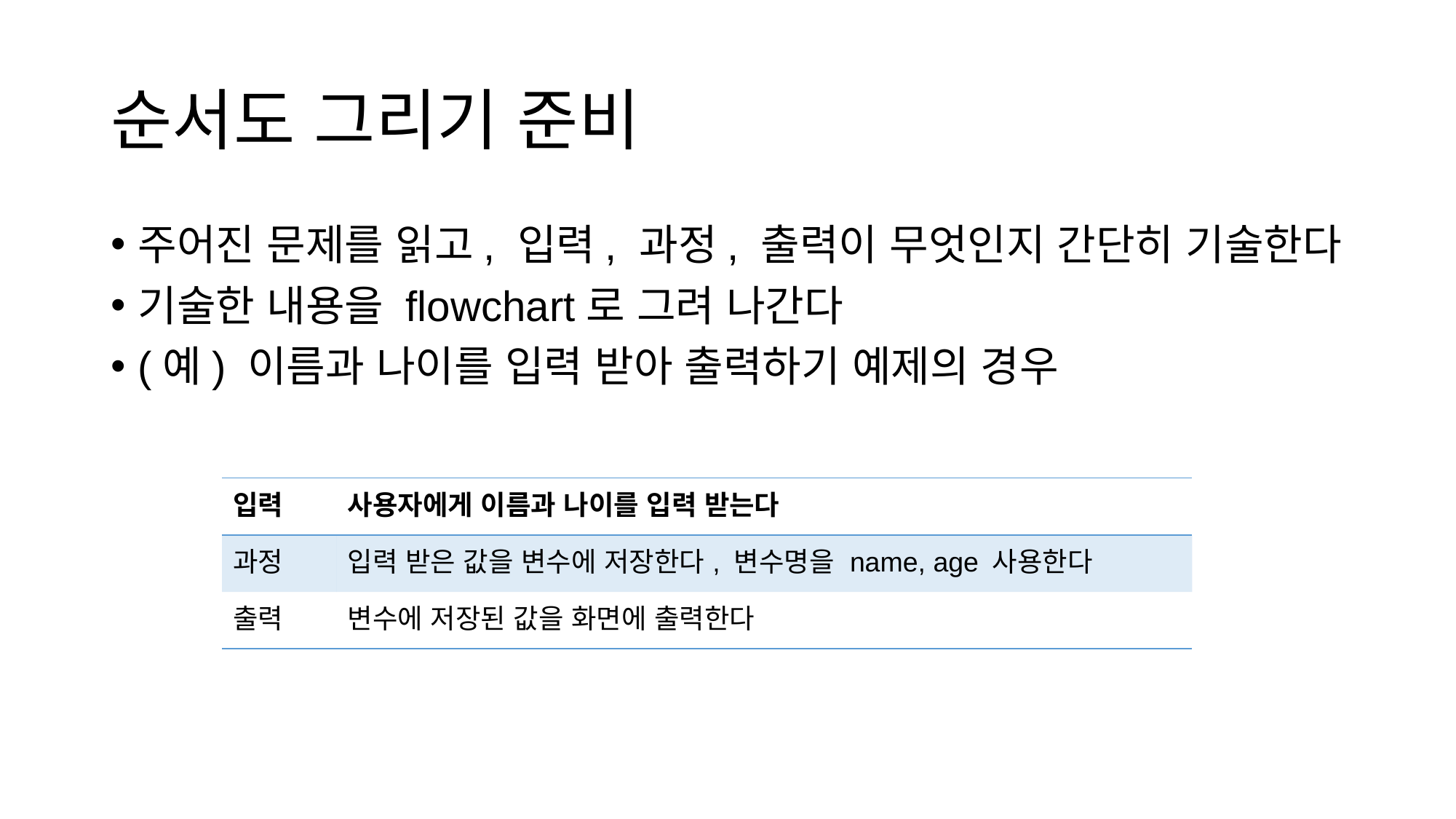

# 순서도 그리기 준비
주어진 문제를 읽고, 입력, 과정, 출력이 무엇인지 간단히 기술한다
기술한 내용을 flowchart로 그려 나간다
(예) 이름과 나이를 입력 받아 출력하기 예제의 경우

| 입력 | 사용자에게 이름과 나이를 입력 받는다 |
| --- | --- |
| 과정 | 입력 받은 값을 변수에 저장한다, 변수명을 name, age 사용한다 |
| 출력 | 변수에 저장된 값을 화면에 출력한다 |